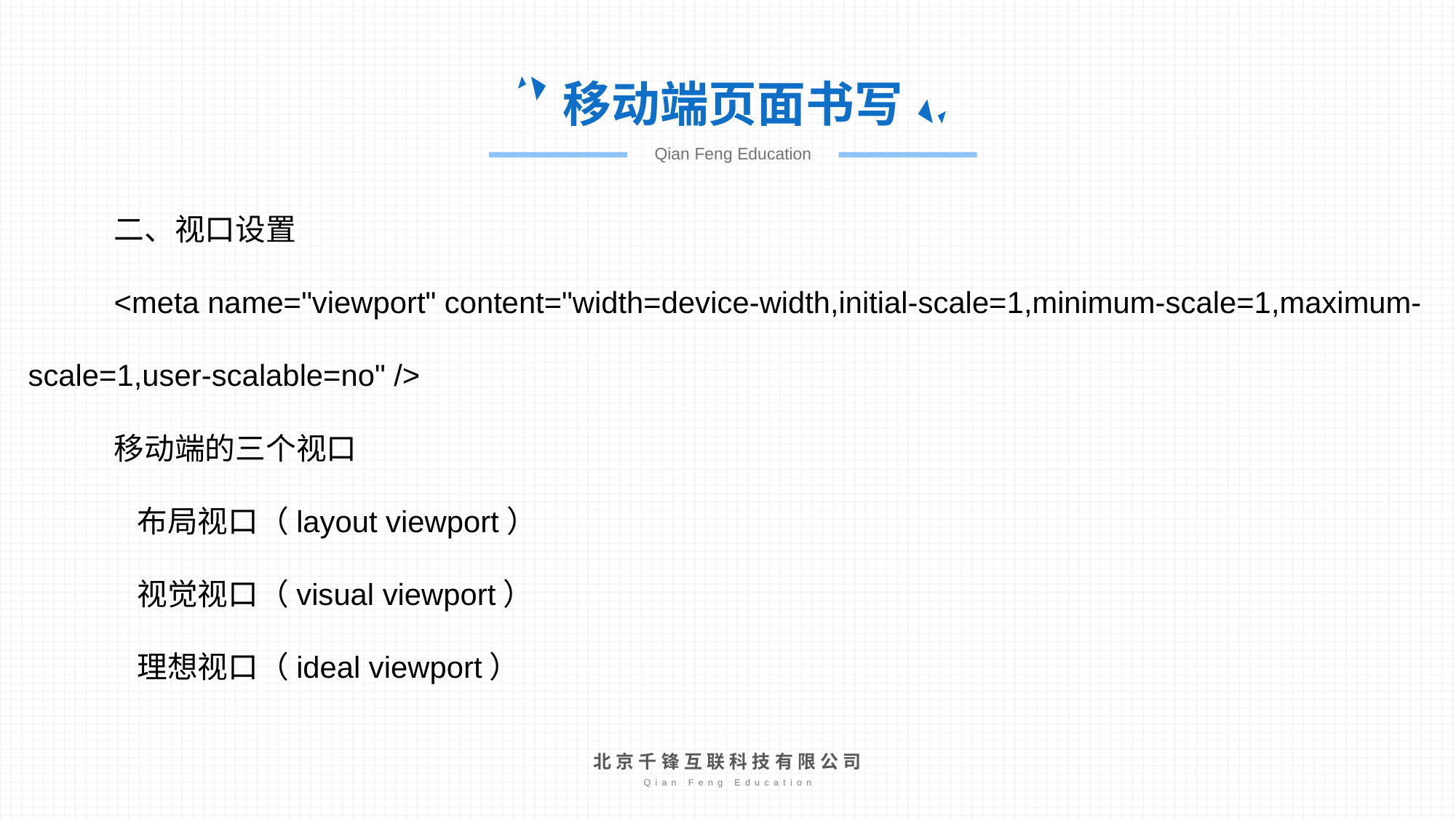

移动端页面书写

Qian Feng Education

二、视口设置
<meta name="viewport" content="width=device-width,initial-scale=1,minimum-scale=1,maximum-scale=1,user-scalable=no" />
移动端的三个视口
	布局视口（layout viewport）
	视觉视口（visual viewport）
	理想视口（ideal viewport）
北京千锋互联科技有限公司
Qian Feng Education